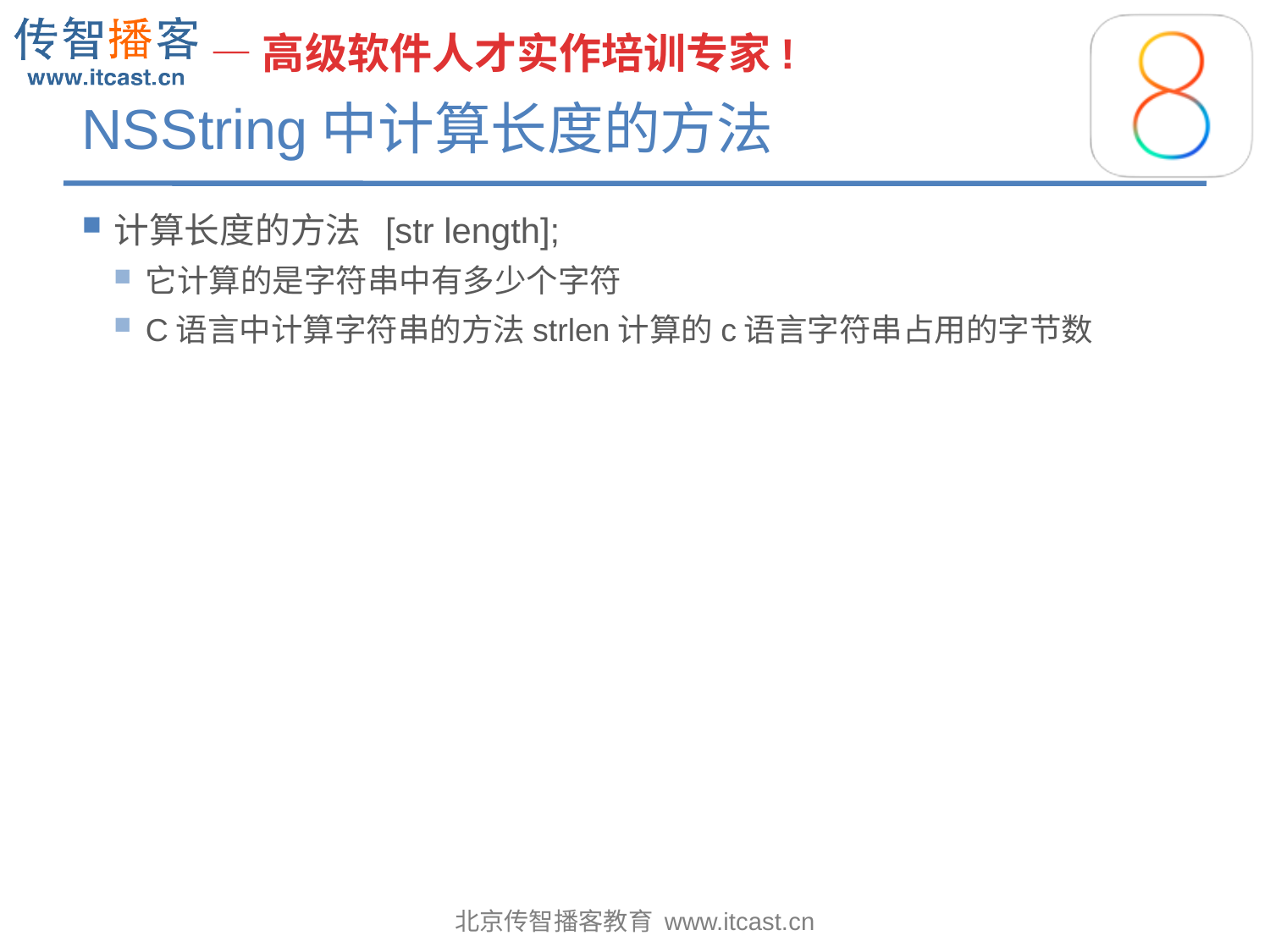

# NSString中计算长度的方法
计算长度的方法  [str length];
它计算的是字符串中有多少个字符
C语言中计算字符串的方法strlen计算的c语言字符串占用的字节数